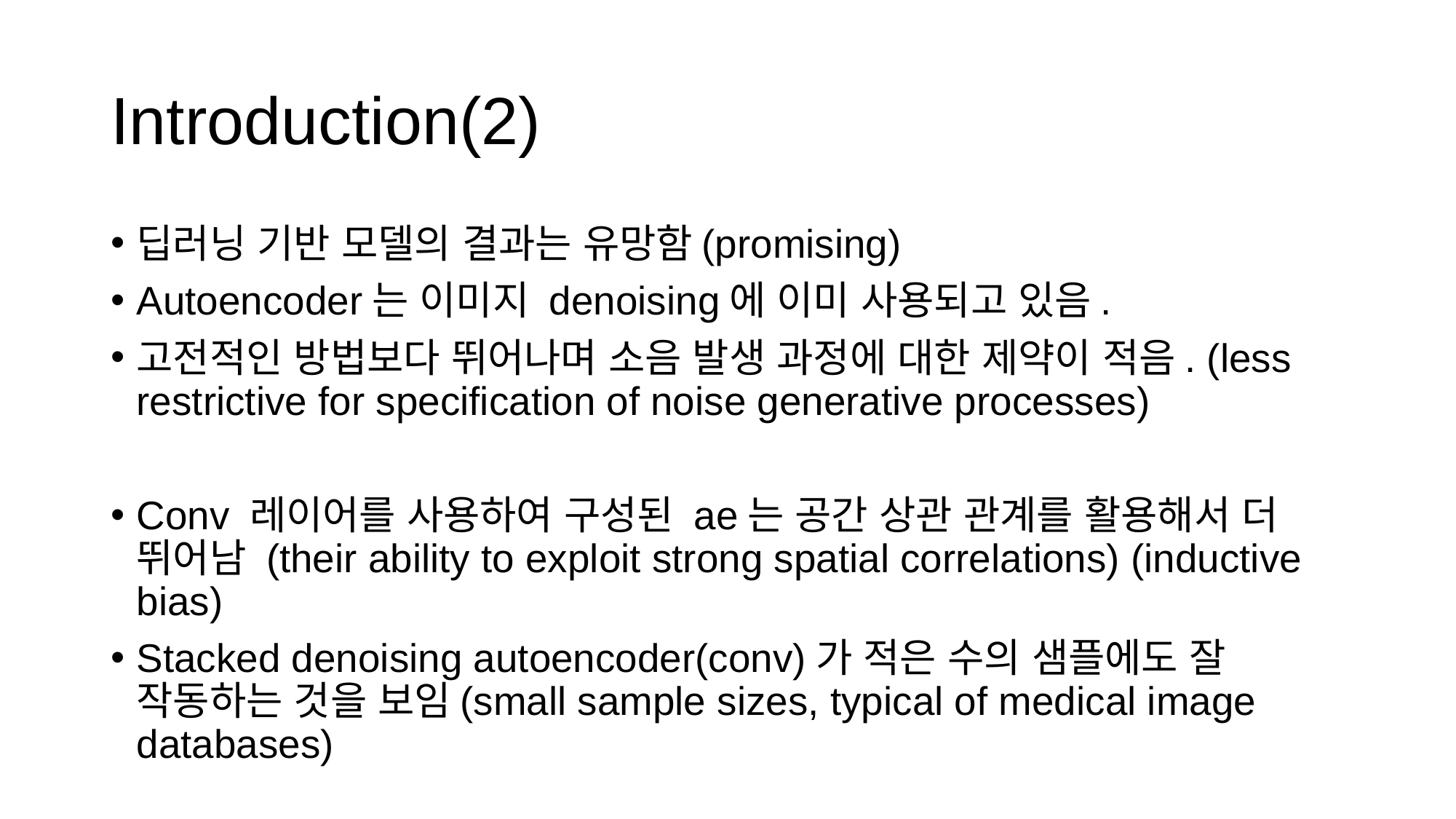

# Introduction(2)
딥러닝 기반 모델의 결과는 유망함(promising)
Autoencoder는 이미지 denoising에 이미 사용되고 있음.
고전적인 방법보다 뛰어나며 소음 발생 과정에 대한 제약이 적음. (less restrictive for specification of noise generative processes)

Conv 레이어를 사용하여 구성된 ae는 공간 상관 관계를 활용해서 더 뛰어남 (their ability to exploit strong spatial correlations) (inductive bias)
Stacked denoising autoencoder(conv)가 적은 수의 샘플에도 잘 작동하는 것을 보임(small sample sizes, typical of medical image databases)